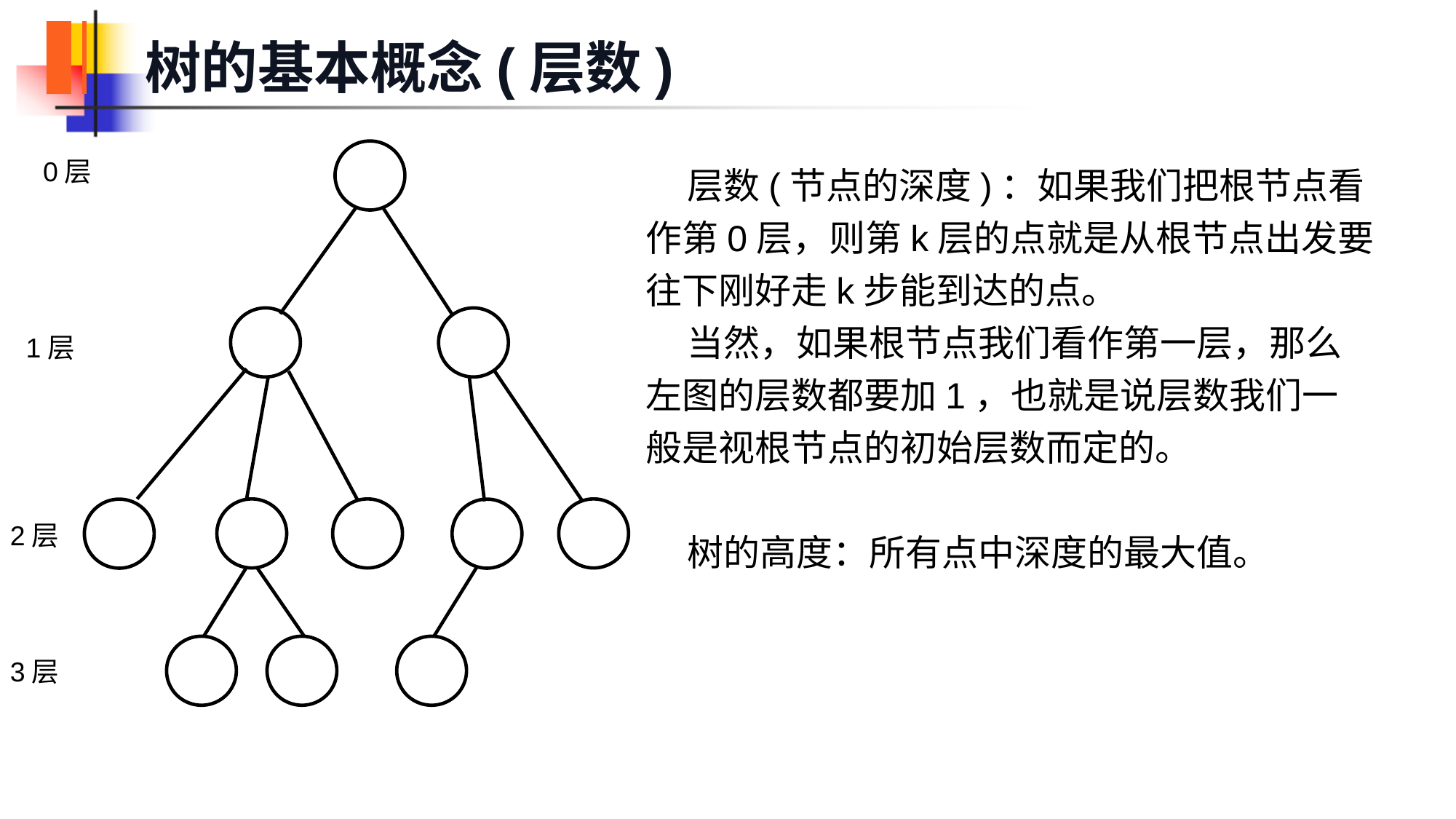

树的基本概念(层数)

0层
    层数(节点的深度)：如果我们把根节点看作第0层，则第k层的点就是从根节点出发要往下刚好走k步能到达的点。
    当然，如果根节点我们看作第一层，那么左图的层数都要加1，也就是说层数我们一般是视根节点的初始层数而定的。

    树的高度：所有点中深度的最大值。
1层
2层
3层